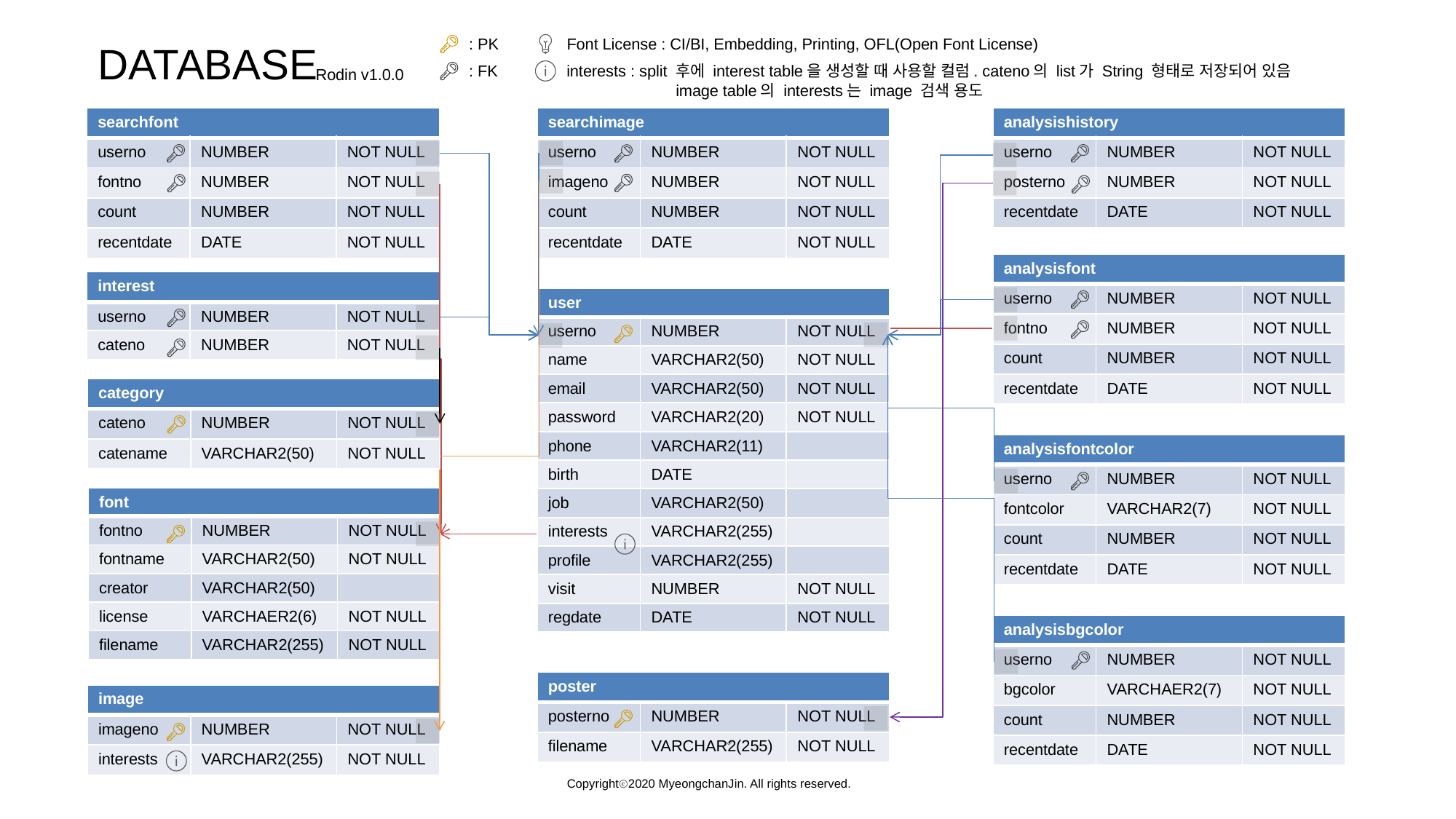

# DATABASE
: PK
Font License : CI/BI, Embedding, Printing, OFL(Open Font License)

: FK
interests : split 후에 interest table을 생성할 때 사용할 컬럼. cateno의 list가 String 형태로 저장되어 있음
	image table의 interests는 image 검색 용도
Rodin v1.0.0

| searchfont |  |  |
| --- | --- | --- |
| userno | NUMBER | NOT NULL |
| fontno | NUMBER | NOT NULL |
| count | NUMBER | NOT NULL |
| recentdate | DATE | NOT NULL |
| searchimage |  |  |
| --- | --- | --- |
| userno | NUMBER | NOT NULL |
| imageno | NUMBER | NOT NULL |
| count | NUMBER | NOT NULL |
| recentdate | DATE | NOT NULL |
| analysishistory |  |  |
| --- | --- | --- |
| userno | NUMBER | NOT NULL |
| posterno | NUMBER | NOT NULL |
| recentdate | DATE | NOT NULL |

| analysisfont |  |  |
| --- | --- | --- |
| userno | NUMBER | NOT NULL |
| fontno | NUMBER | NOT NULL |
| count | NUMBER | NOT NULL |
| recentdate | DATE | NOT NULL |
| interest |  |  |
| --- | --- | --- |
| userno | NUMBER | NOT NULL |
| cateno | NUMBER | NOT NULL |

| user |  |  |
| --- | --- | --- |
| userno | NUMBER | NOT NULL |
| name | VARCHAR2(50) | NOT NULL |
| email | VARCHAR2(50) | NOT NULL |
| password | VARCHAR2(20) | NOT NULL |
| phone | VARCHAR2(11) |  |
| birth | DATE |  |
| job | VARCHAR2(50) |  |
| interests | VARCHAR2(255) |  |
| profile | VARCHAR2(255) |  |
| visit | NUMBER | NOT NULL |
| regdate | DATE | NOT NULL |

| category |  |  |
| --- | --- | --- |
| cateno | NUMBER | NOT NULL |
| catename | VARCHAR2(50) | NOT NULL |

| analysisfontcolor |  |  |
| --- | --- | --- |
| userno | NUMBER | NOT NULL |
| fontcolor | VARCHAR2(7) | NOT NULL |
| count | NUMBER | NOT NULL |
| recentdate | DATE | NOT NULL |

| font |  |  |
| --- | --- | --- |
| fontno | NUMBER | NOT NULL |
| fontname | VARCHAR2(50) | NOT NULL |
| creator | VARCHAR2(50) |  |
| license | VARCHAER2(6) | NOT NULL |
| filename | VARCHAR2(255) | NOT NULL |

| analysisbgcolor |  |  |
| --- | --- | --- |
| userno | NUMBER | NOT NULL |
| bgcolor | VARCHAER2(7) | NOT NULL |
| count | NUMBER | NOT NULL |
| recentdate | DATE | NOT NULL |

| poster |  |  |
| --- | --- | --- |
| posterno | NUMBER | NOT NULL |
| filename | VARCHAR2(255) | NOT NULL |
| image |  |  |
| --- | --- | --- |
| imageno | NUMBER | NOT NULL |
| interests | VARCHAR2(255) | NOT NULL |

Copyrightⓒ2020 MyeongchanJin. All rights reserved.